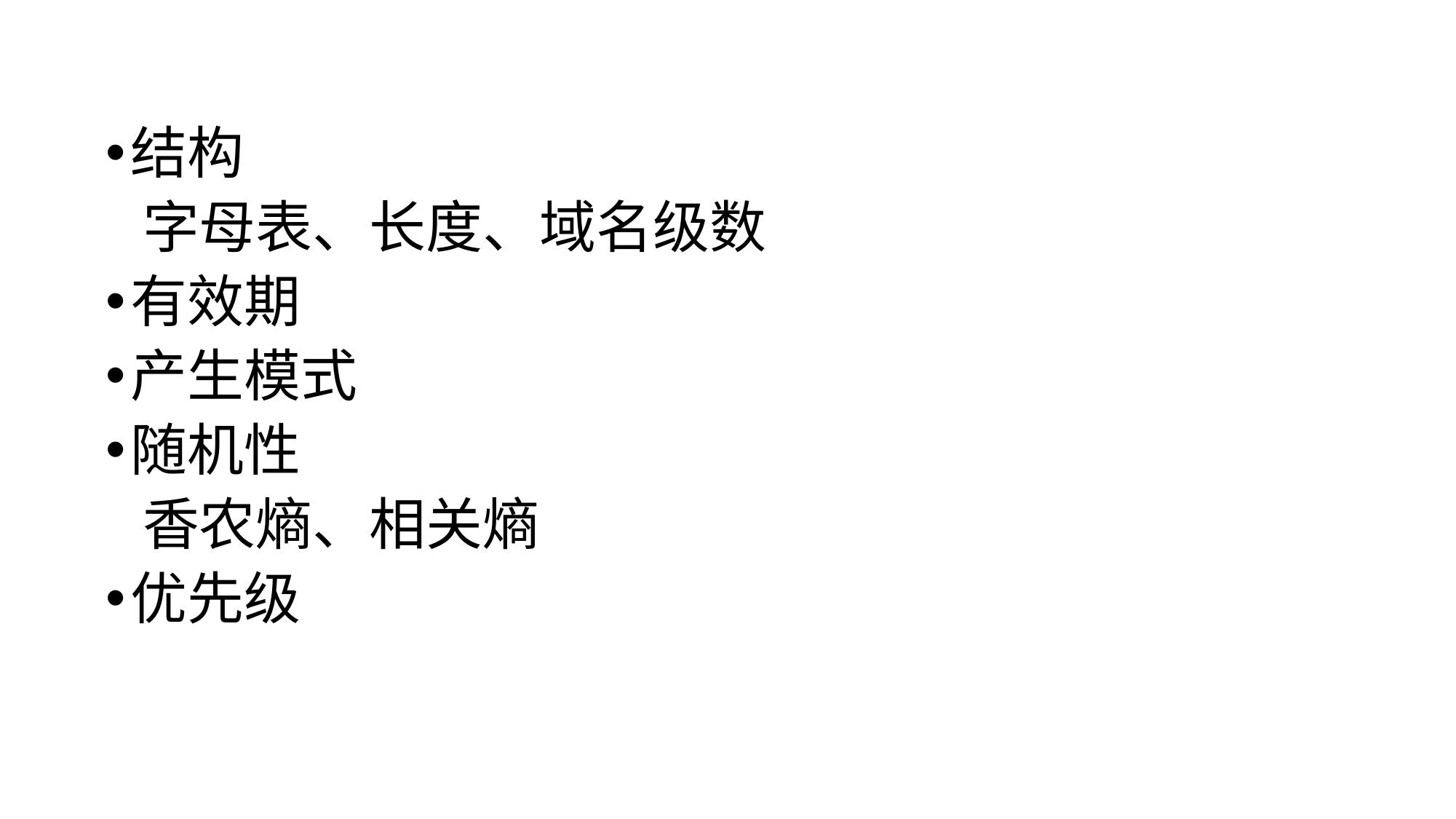

结构
  字母表、长度、域名级数
有效期
产生模式
随机性
  香农熵、相关熵
优先级